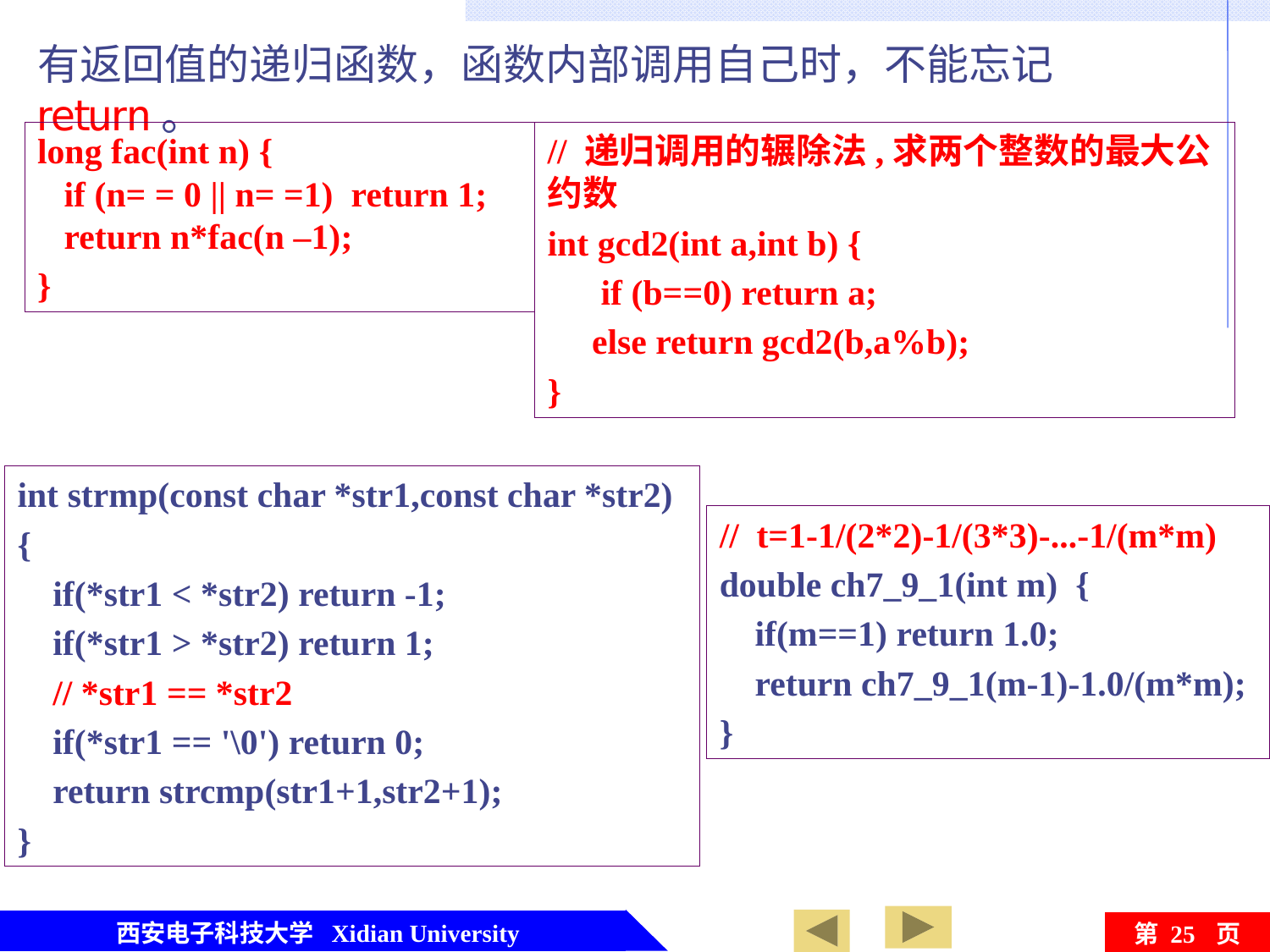

有返回值的递归函数，函数内部调用自己时，不能忘记return。
long fac(int n) {
   if (n= = 0 || n= =1)  return 1;
   return n*fac(n –1);
}
// 递归调用的辗除法,求两个整数的最大公约数
int gcd2(int a,int b) {
      if (b==0) return a;
     else return gcd2(b,a%b);
}
int strmp(const char *str1,const char *str2)
{
    if(*str1 < *str2) return -1;
    if(*str1 > *str2) return 1;
    // *str1 == *str2
    if(*str1 == '\0') return 0;
    return strcmp(str1+1,str2+1);
}
//  t=1-1/(2*2)-1/(3*3)-...-1/(m*m)
double ch7_9_1(int m)  {
    if(m==1) return 1.0;
    return ch7_9_1(m-1)-1.0/(m*m);
}